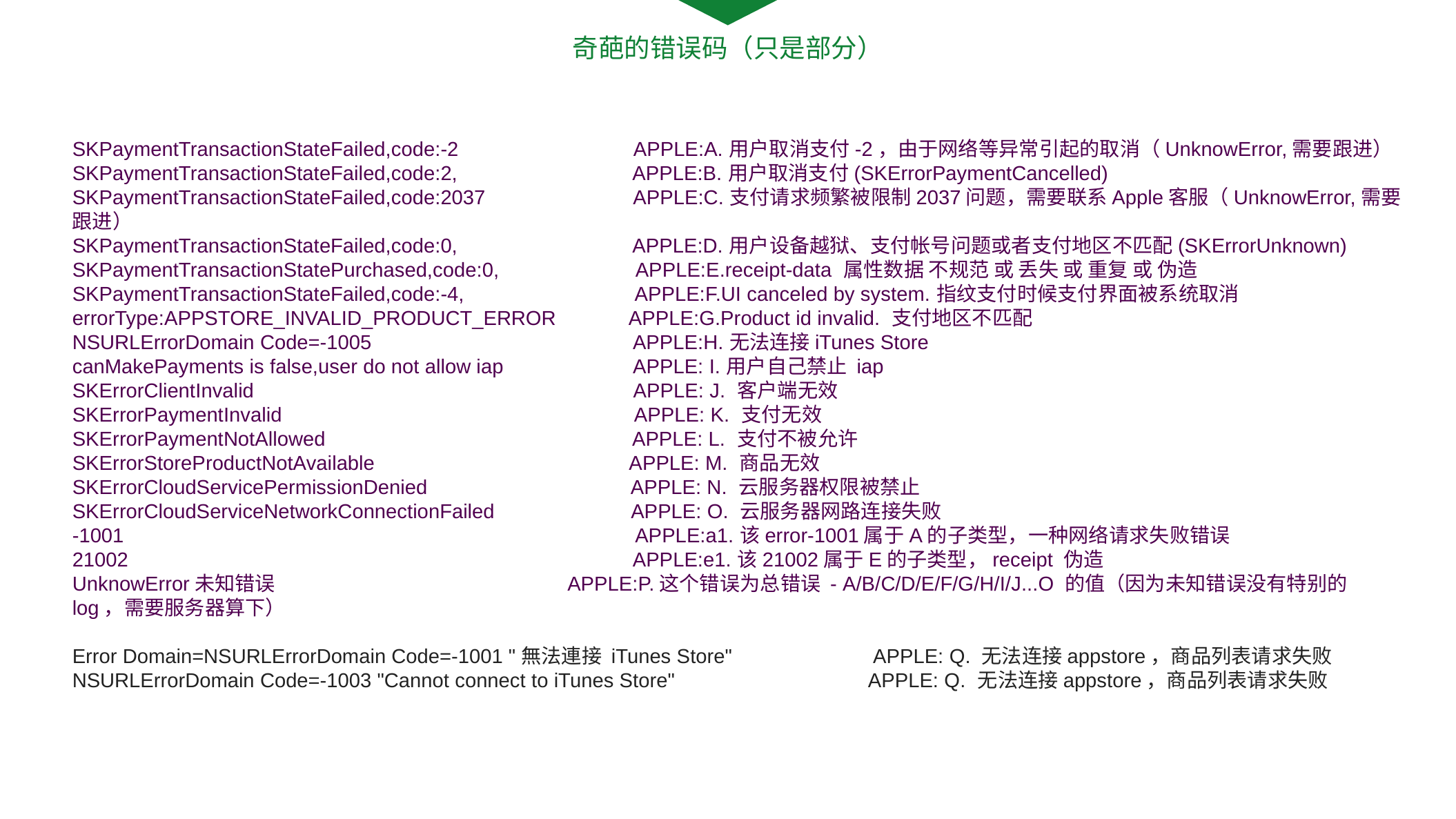

奇葩的错误码（只是部分）
SKPaymentTransactionStateFailed,code:-2                               APPLE:A.用户取消支付-2，由于网络等异常引起的取消（UnknowError,需要跟进）
SKPaymentTransactionStateFailed,code:2,                               APPLE:B.用户取消支付(SKErrorPaymentCancelled)
SKPaymentTransactionStateFailed,code:2037                          APPLE:C.支付请求频繁被限制2037问题，需要联系Apple客服（UnknowError,需要跟进）
SKPaymentTransactionStateFailed,code:0,                               APPLE:D.用户设备越狱、支付帐号问题或者支付地区不匹配(SKErrorUnknown)
SKPaymentTransactionStatePurchased,code:0,                        APPLE:E.receipt-data 属性数据 不规范 或 丢失 或 重复 或 伪造
SKPaymentTransactionStateFailed,code:-4,                              APPLE:F.UI canceled by system.指纹支付时候支付界面被系统取消
errorType:APPSTORE_INVALID_PRODUCT_ERROR             APPLE:G.Product id invalid. 支付地区不匹配
NSURLErrorDomain Code=-1005                                              APPLE:H.无法连接iTunes Store
canMakePayments is false,user do not allow iap                       APPLE: I.用户自己禁止 iap
SKErrorClientInvalid                                                                   APPLE: J. 客户端无效
SKErrorPaymentInvalid                                                              APPLE: K. 支付无效
SKErrorPaymentNotAllowed                                                      APPLE: L. 支付不被允许
SKErrorStoreProductNotAvailable                                             APPLE: M. 商品无效
SKErrorCloudServicePermissionDenied                                    APPLE: N. 云服务器权限被禁止
SKErrorCloudServiceNetworkConnectionFailed                        APPLE: O. 云服务器网路连接失败
-1001                                                                                          APPLE:a1.该error-1001属于A的子类型，一种网络请求失败错误
21002                                                                                         APPLE:e1.该21002属于E的子类型，receipt 伪造
UnknowError未知错误                                                                APPLE:P.这个错误为总错误 - A/B/C/D/E/F/G/H/I/J...O 的值（因为未知错误没有特别的log，需要服务器算下）
Error Domain=NSURLErrorDomain Code=-1001 "無法連接 iTunes Store"                         APPLE: Q. 无法连接appstore，商品列表请求失败
NSURLErrorDomain Code=-1003 "Cannot connect to iTunes Store"                                  APPLE: Q. 无法连接appstore，商品列表请求失败